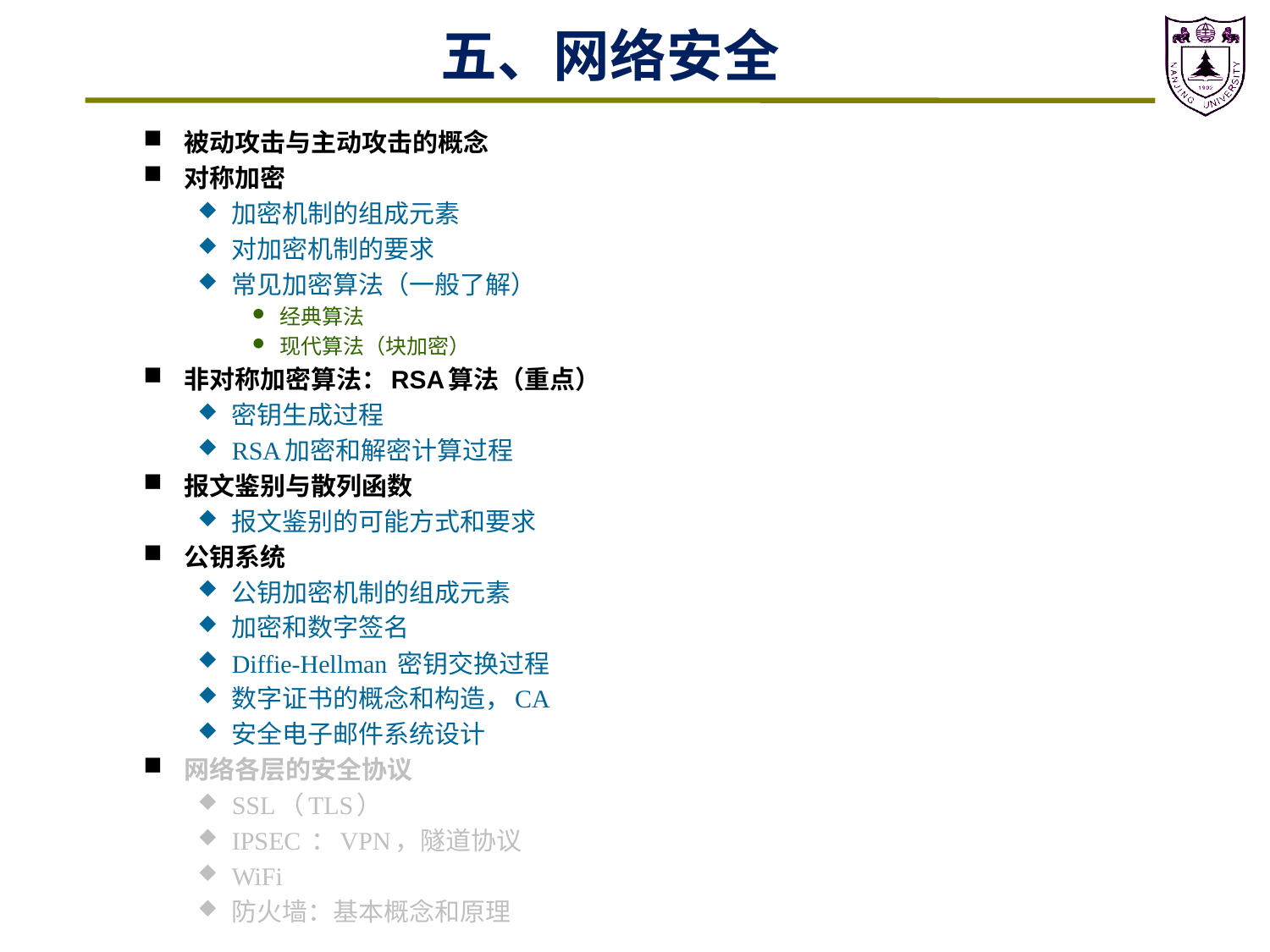

# 五、网络安全
被动攻击与主动攻击的概念
对称加密
加密机制的组成元素
对加密机制的要求
常见加密算法（一般了解）
经典算法
现代算法（块加密）
非对称加密算法：RSA算法（重点）
密钥生成过程
RSA加密和解密计算过程
报文鉴别与散列函数
报文鉴别的可能方式和要求
公钥系统
公钥加密机制的组成元素
加密和数字签名
Diffie-Hellman 密钥交换过程
数字证书的概念和构造，CA
安全电子邮件系统设计
网络各层的安全协议
SSL（TLS）
IPSEC ：VPN，隧道协议
WiFi
防火墙：基本概念和原理